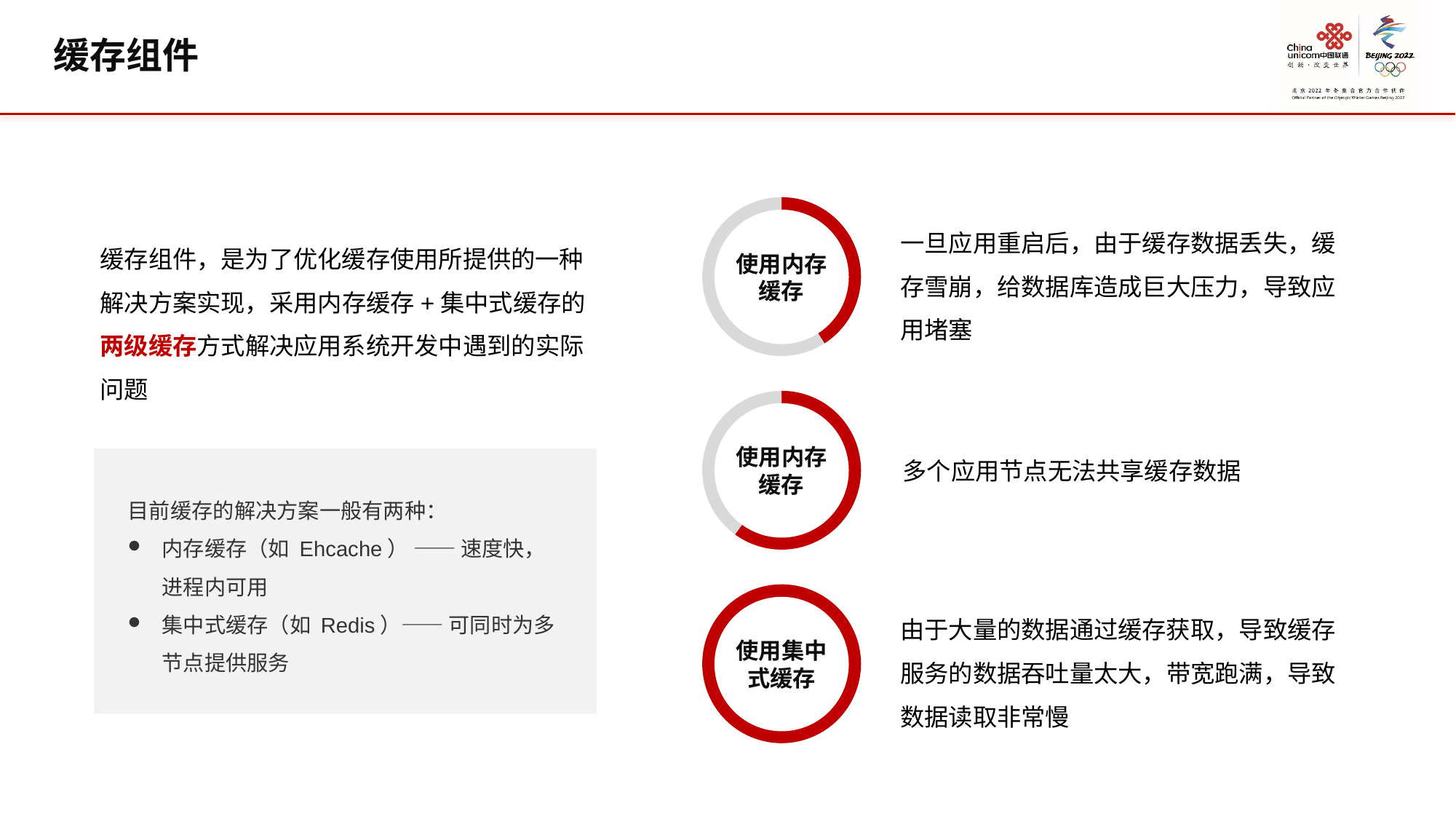

缓存组件

### Chart

| Category | Sales |
|---|---|
| 1st Qtr | 45.0 |
| 2nd Qtr | 65.0 |
使用内存缓存
一旦应用重启后，由于缓存数据丢失，缓存雪崩，给数据库造成巨大压力，导致应用堵塞
缓存组件，是为了优化缓存使用所提供的一种解决方案实现，采用内存缓存+集中式缓存的两级缓存方式解决应用系统开发中遇到的实际问题

### Chart

| Category | Sales |
|---|---|
| 1st Qtr | 60.0 |
| 2nd Qtr | 40.0 |
使用内存缓存

多个应用节点无法共享缓存数据
目前缓存的解决方案一般有两种：
内存缓存（如 Ehcache） —— 速度快，进程内可用
集中式缓存（如 Redis）—— 可同时为多节点提供服务

### Chart

| Category | Sales |
|---|---|
| 1st Qtr | 100.0 |
| 2nd Qtr | 0.0 |
使用集中式缓存
由于大量的数据通过缓存获取，导致缓存服务的数据吞吐量太大，带宽跑满，导致数据读取非常慢